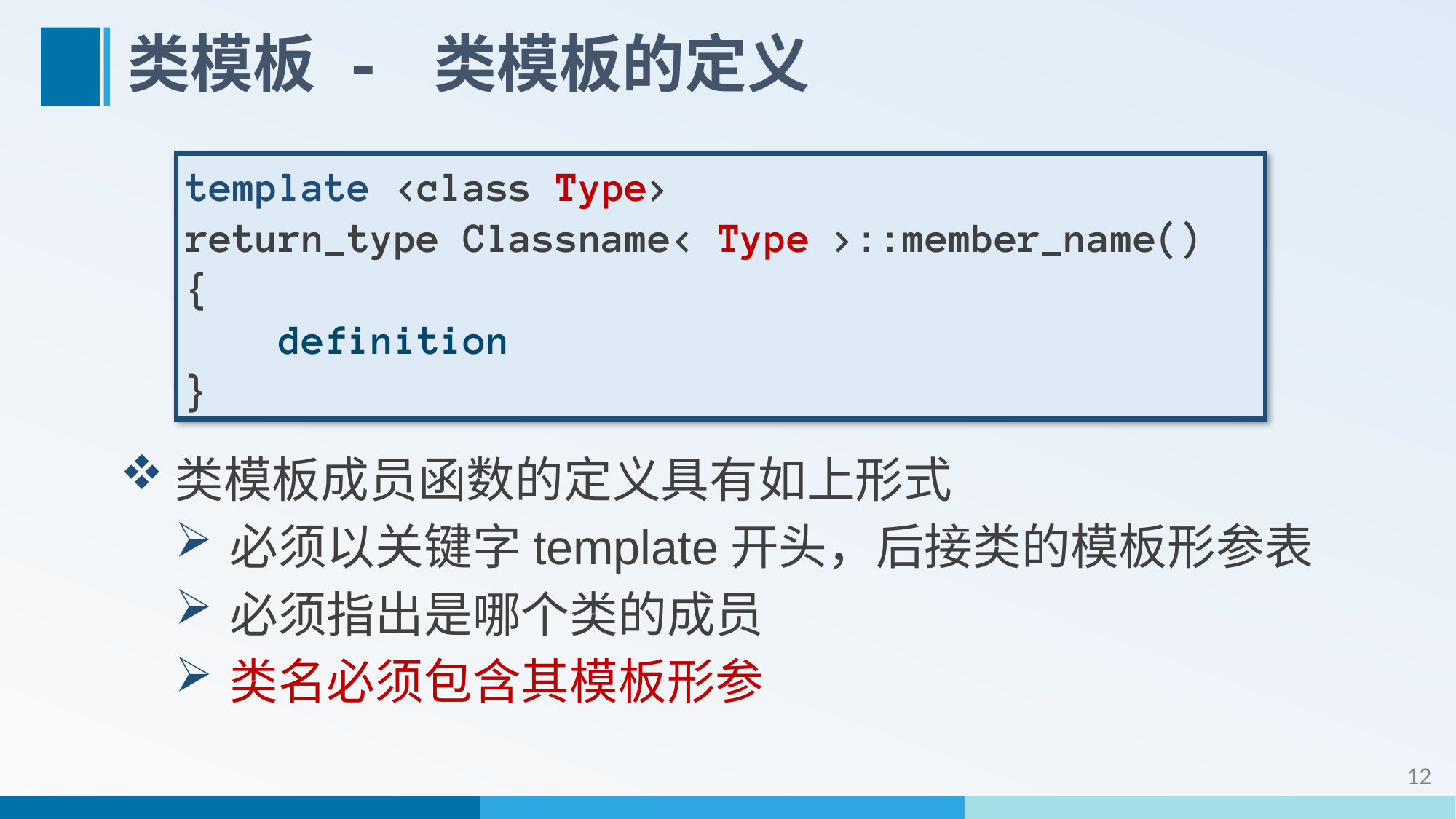

# 类模板 - 类模板的定义
template <class Type>
return_type Classname< Type >::member_name()
{
    definition
}
类模板成员函数的定义具有如上形式
必须以关键字template开头，后接类的模板形参表
必须指出是哪个类的成员
类名必须包含其模板形参